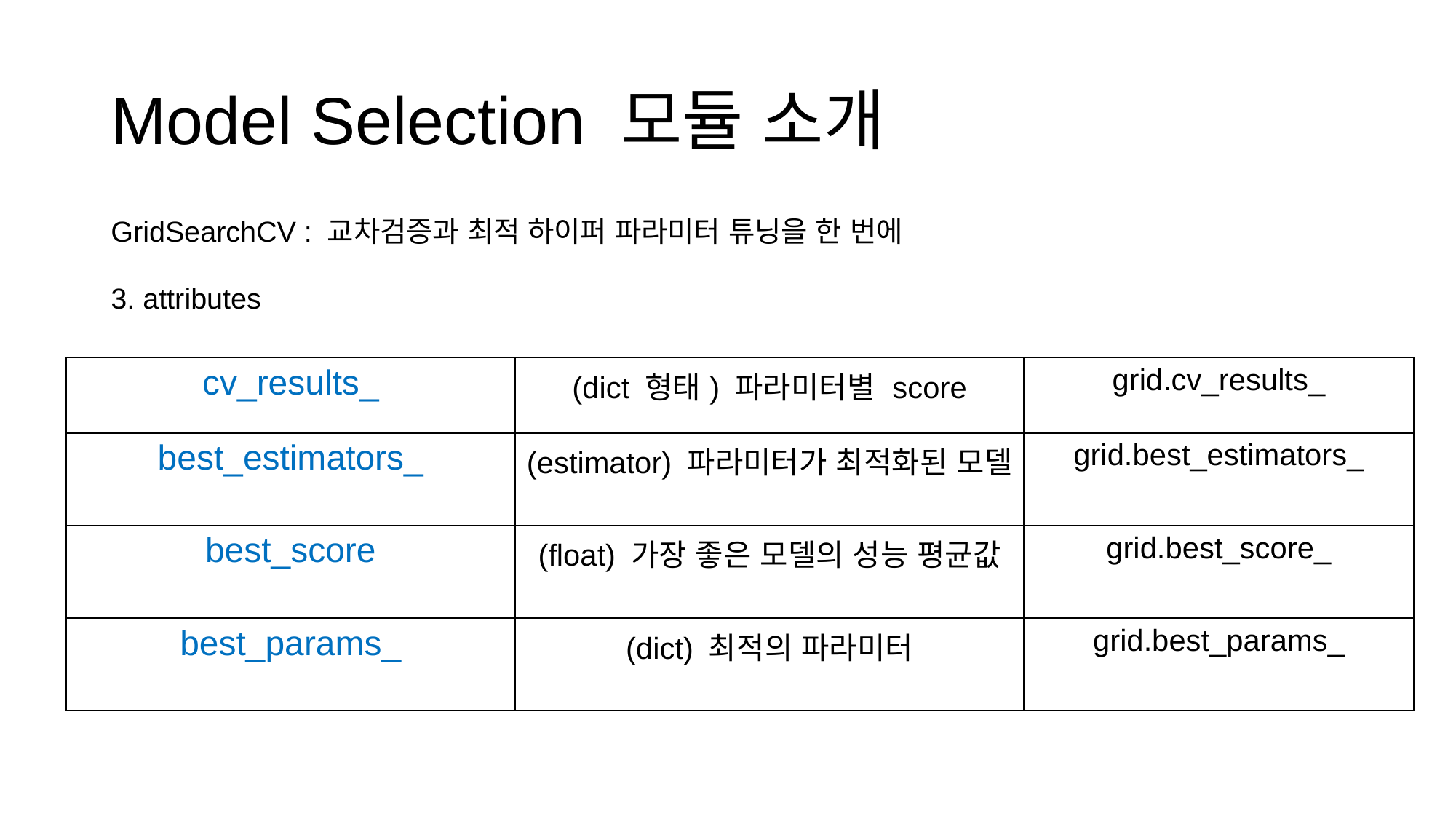

# Model Selection 모듈 소개
GridSearchCV : 교차검증과 최적 하이퍼 파라미터 튜닝을 한 번에
3. attributes
| cv\_results\_ | (dict 형태) 파라미터별 score | grid.cv\_results\_ |
| --- | --- | --- |
| best\_estimators\_ | (estimator) 파라미터가 최적화된 모델 | grid.best\_estimators\_ |
| best\_score | (float) 가장 좋은 모델의 성능 평균값 | grid.best\_score\_ |
| best\_params\_ | (dict) 최적의 파라미터 | grid.best\_params\_ |